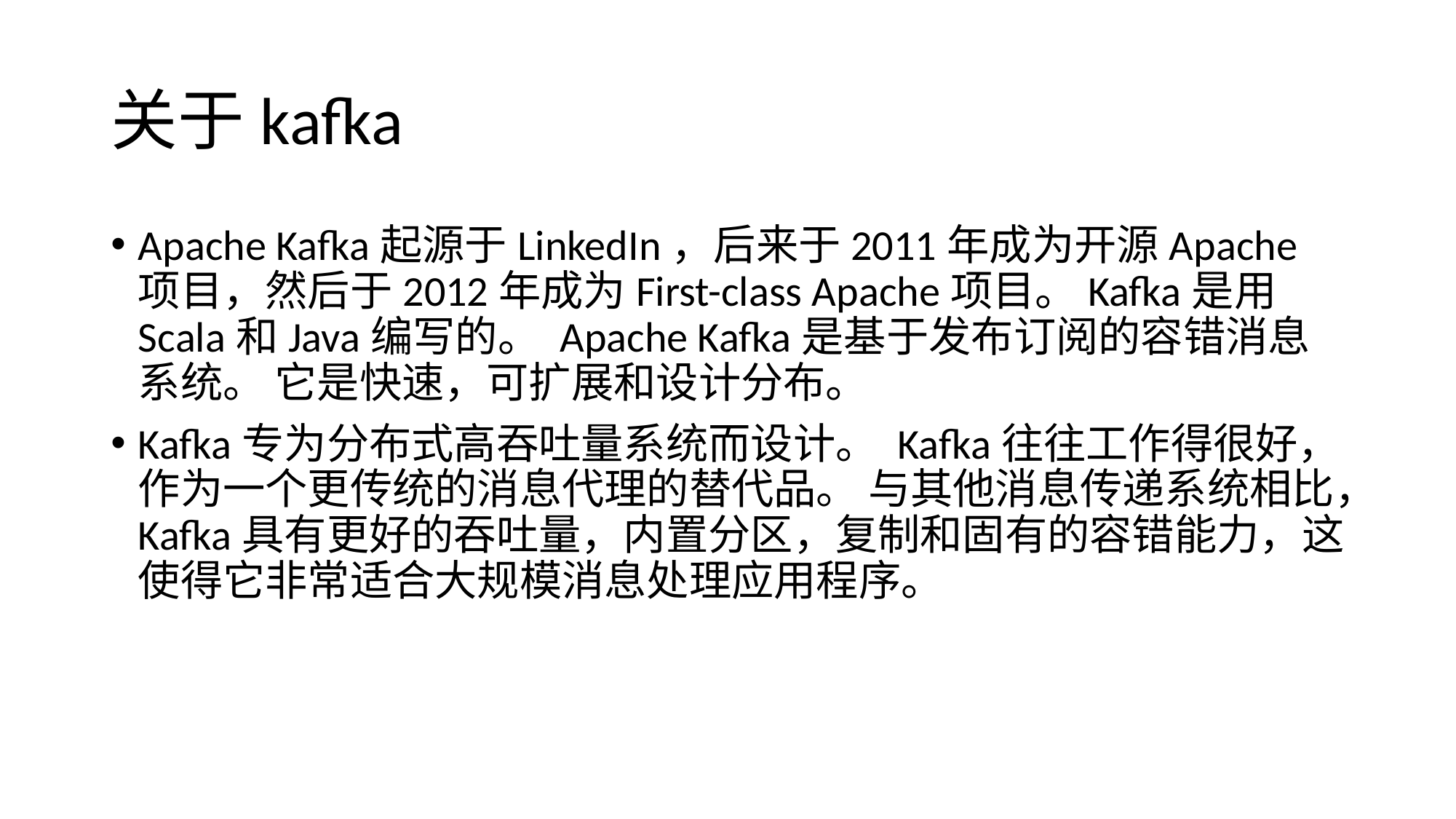

# 关于kafka
Apache Kafka起源于LinkedIn，后来于2011年成为开源Apache项目，然后于2012年成为First-class Apache项目。Kafka是用Scala和Java编写的。 Apache Kafka是基于发布订阅的容错消息系统。 它是快速，可扩展和设计分布。
Kafka专为分布式高吞吐量系统而设计。 Kafka往往工作得很好，作为一个更传统的消息代理的替代品。 与其他消息传递系统相比，Kafka具有更好的吞吐量，内置分区，复制和固有的容错能力，这使得它非常适合大规模消息处理应用程序。